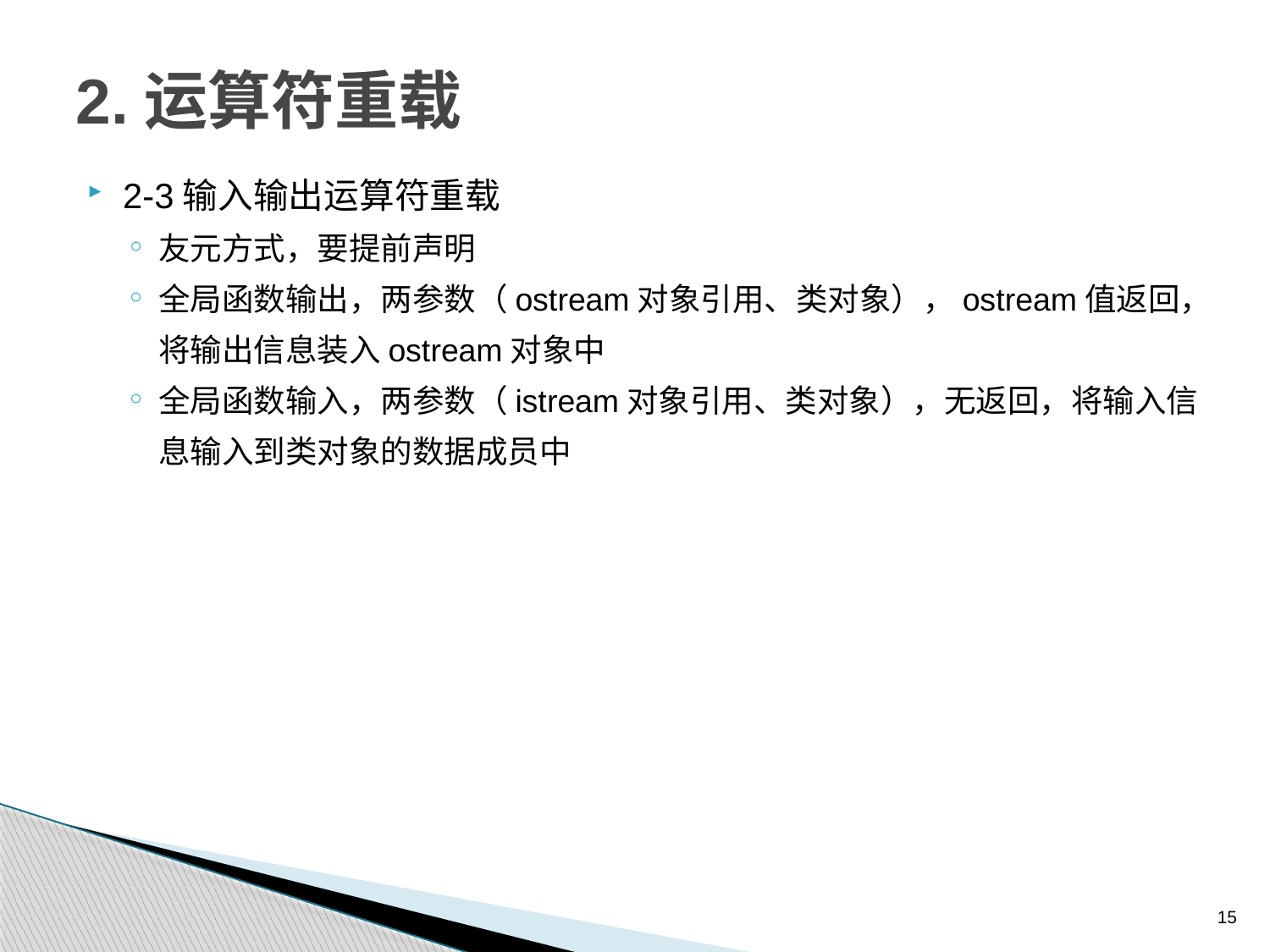

# 2.运算符重载
2-3输入输出运算符重载
友元方式，要提前声明
全局函数输出，两参数（ostream对象引用、类对象），ostream值返回，将输出信息装入ostream对象中
全局函数输入，两参数（istream对象引用、类对象），无返回，将输入信息输入到类对象的数据成员中

15